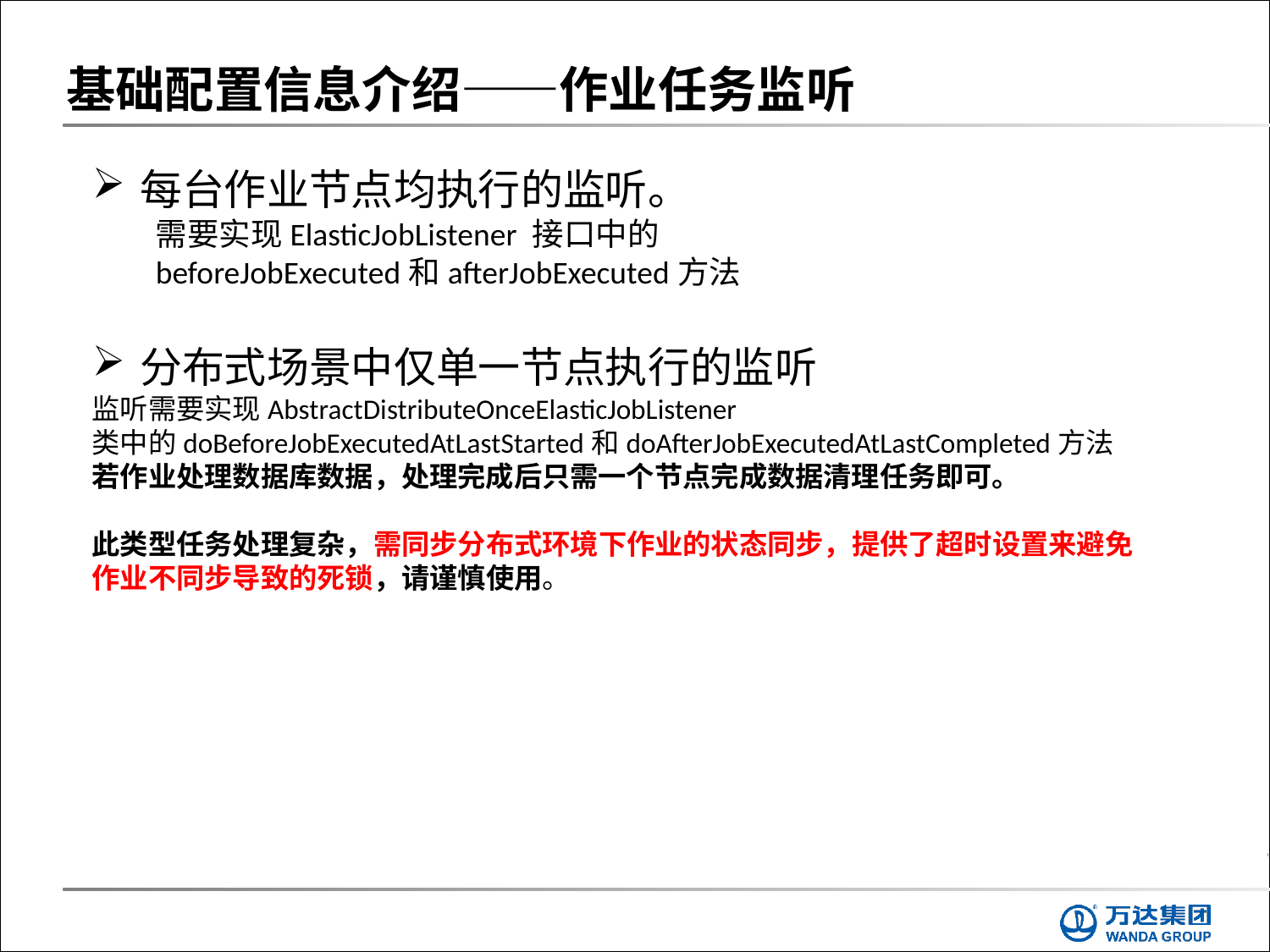

# 基础配置信息介绍——作业任务监听
每台作业节点均执行的监听。
需要实现ElasticJobListener 接口中的
beforeJobExecuted和afterJobExecuted方法

分布式场景中仅单一节点执行的监听
监听需要实现AbstractDistributeOnceElasticJobListener
类中的doBeforeJobExecutedAtLastStarted和doAfterJobExecutedAtLastCompleted方法
若作业处理数据库数据，处理完成后只需一个节点完成数据清理任务即可。

此类型任务处理复杂，需同步分布式环境下作业的状态同步，提供了超时设置来避免作业不同步导致的死锁，请谨慎使用。